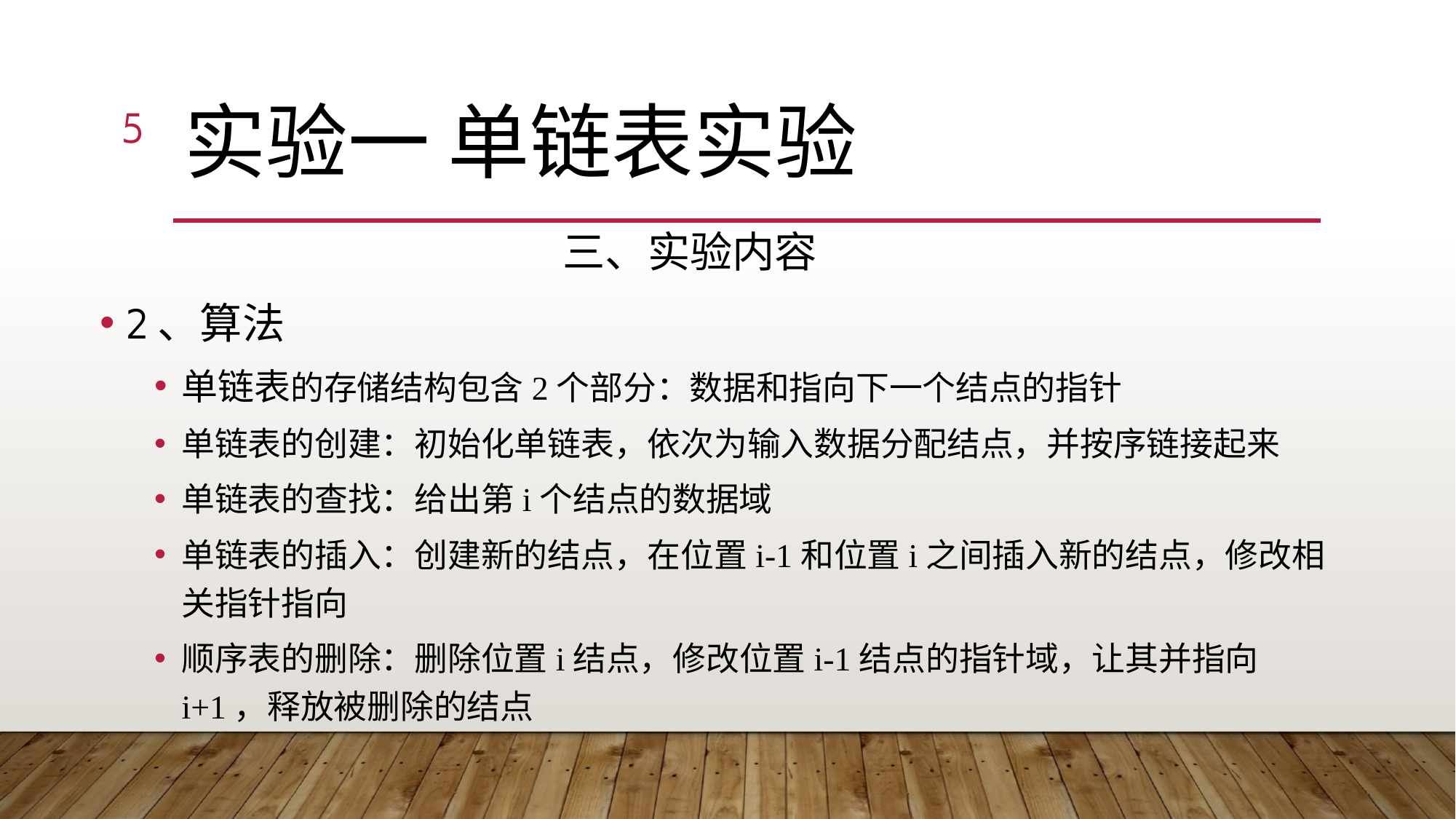

5
# 实验一 单链表实验
三、实验内容
2、算法
单链表的存储结构包含2个部分：数据和指向下一个结点的指针
单链表的创建：初始化单链表，依次为输入数据分配结点，并按序链接起来
单链表的查找：给出第i个结点的数据域
单链表的插入：创建新的结点，在位置i-1和位置i之间插入新的结点，修改相关指针指向
顺序表的删除：删除位置i结点，修改位置i-1结点的指针域，让其并指向i+1，释放被删除的结点